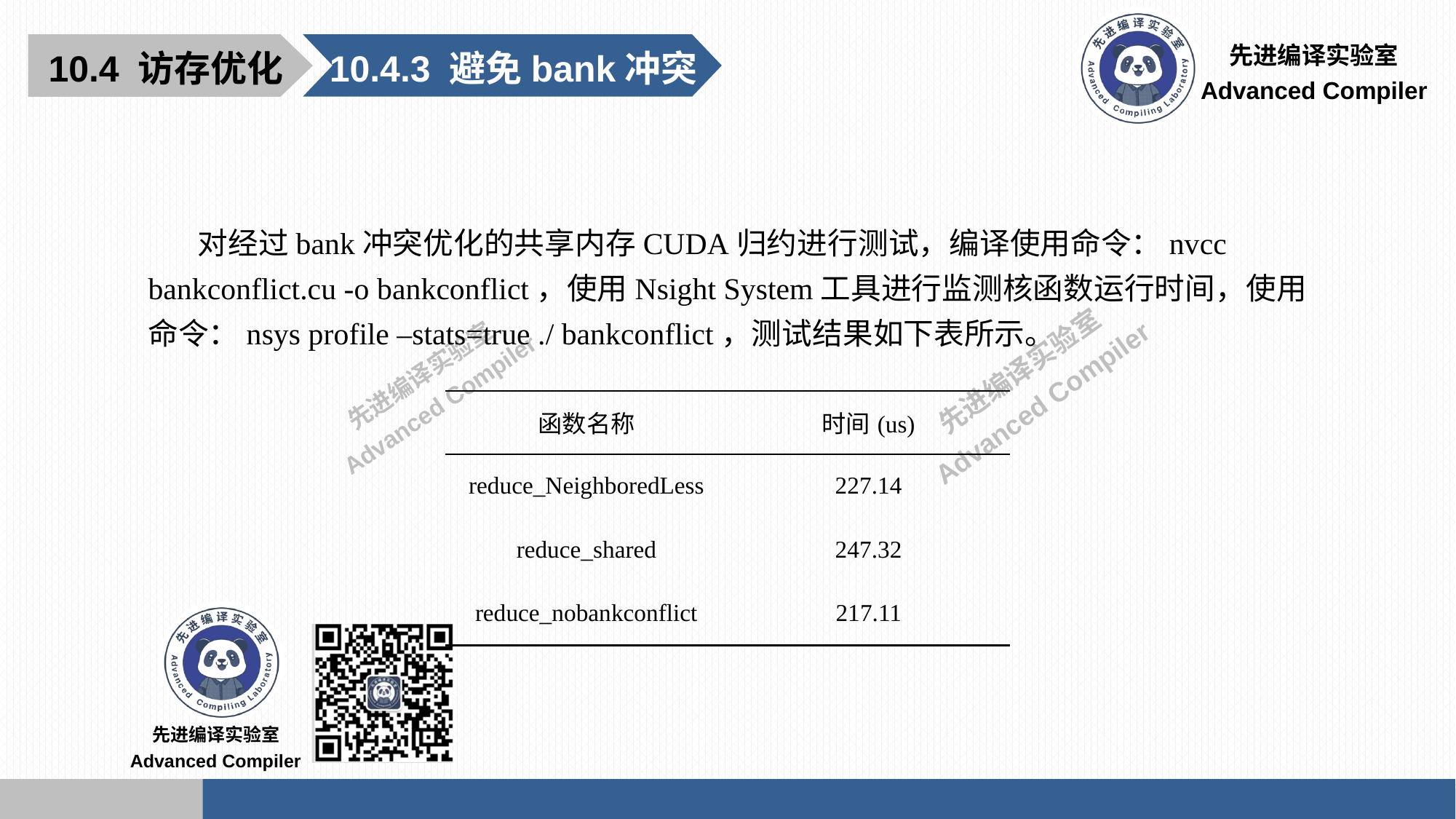

10.4.3 避免bank冲突
10.4 访存优化

    对经过bank冲突优化的共享内存CUDA归约进行测试，编译使用命令：nvcc bankconflict.cu -o bankconflict，使用Nsight System工具进行监测核函数运行时间，使用命令：nsys profile –stats=true ./ bankconflict，测试结果如下表所示。
| 函数名称 | 时间(us) |
| --- | --- |
| reduce\_NeighboredLess | 227.14 |
| reduce\_shared | 247.32 |
| reduce\_nobankconflict | 217.11 |